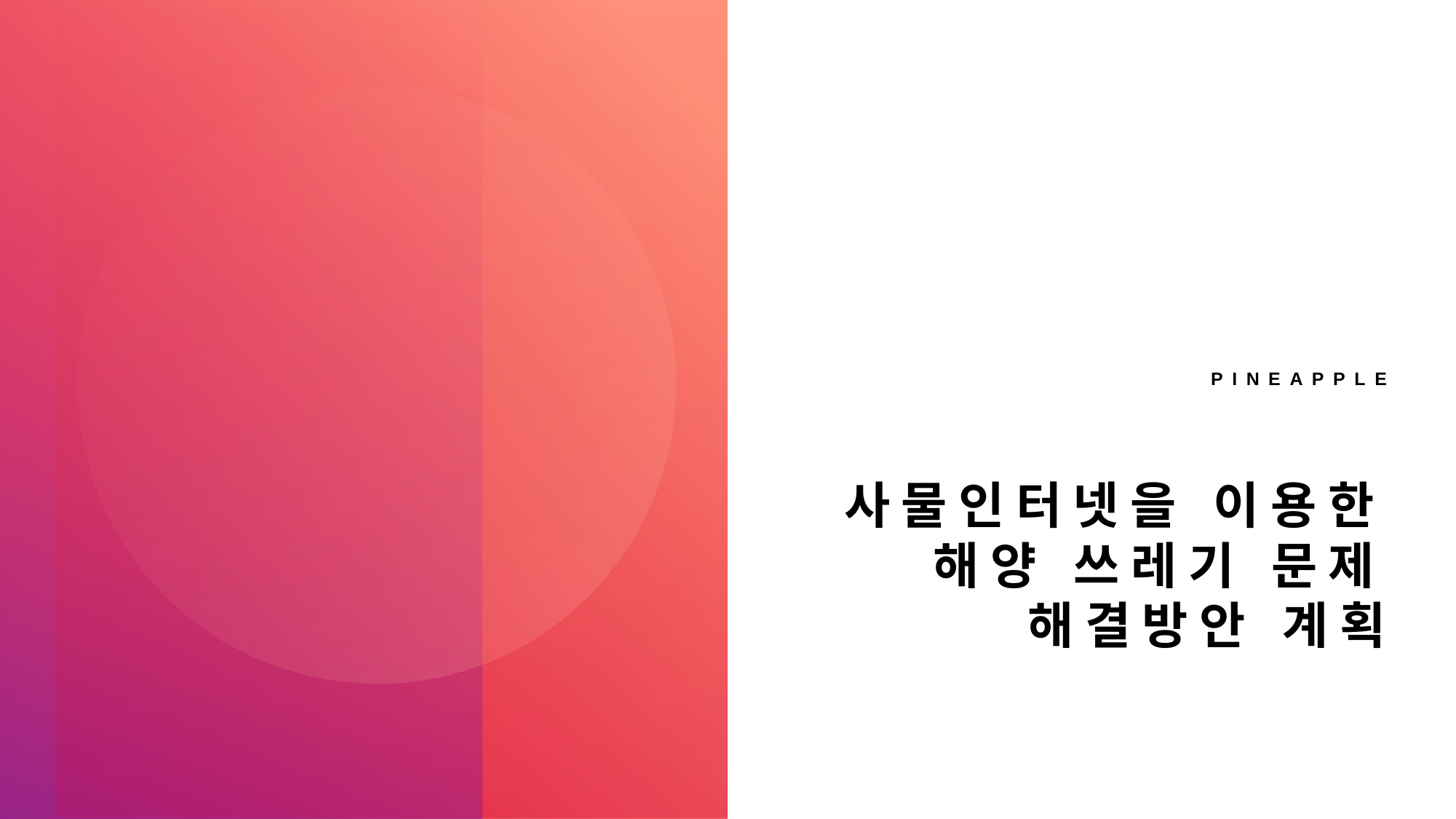

pineapple

# 사물인터넷을 이용한 해양 쓰레기 문제 해결방안 계획